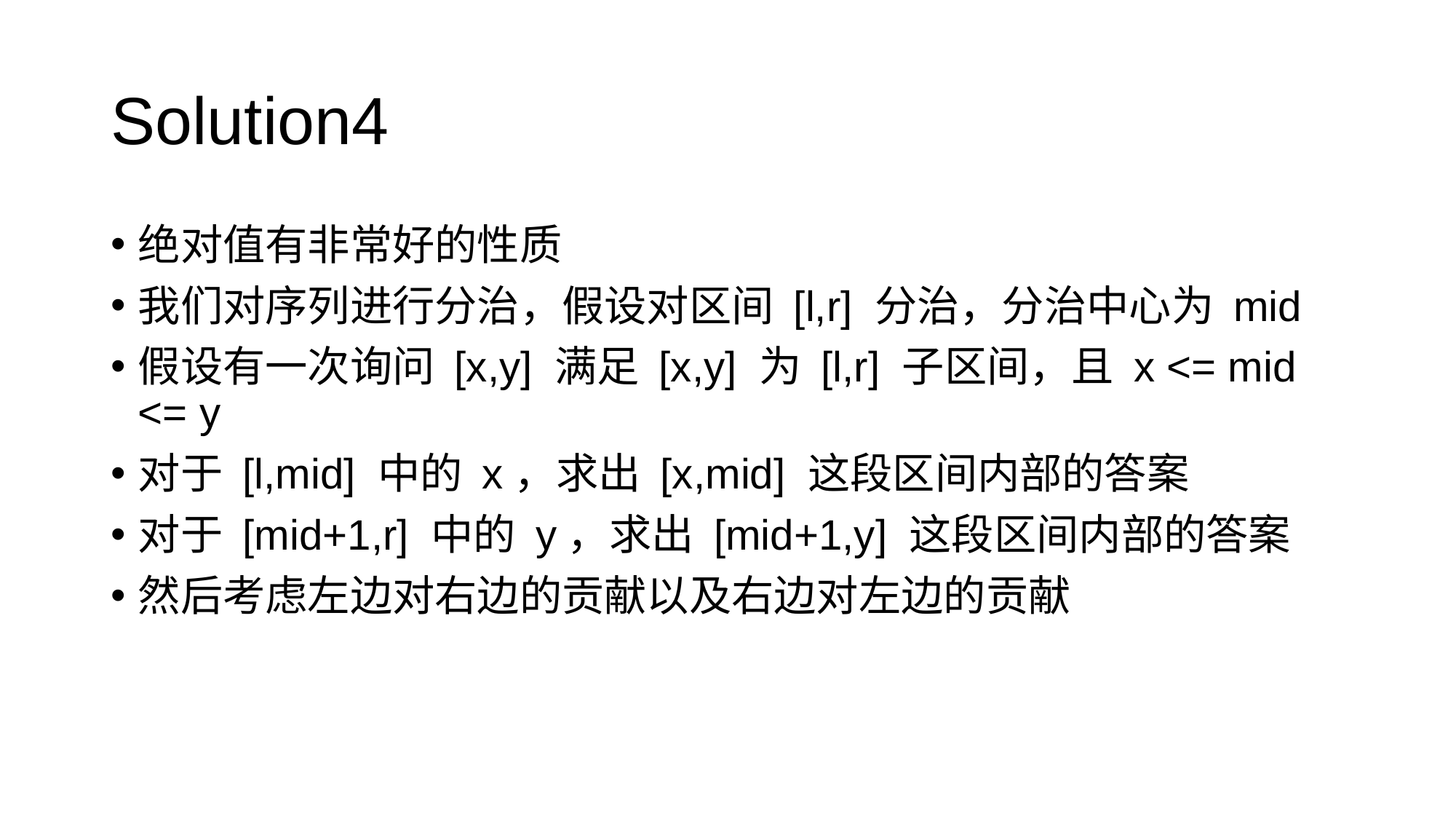

# Solution4
绝对值有非常好的性质
我们对序列进行分治，假设对区间 [l,r] 分治，分治中心为 mid
假设有一次询问 [x,y] 满足 [x,y] 为 [l,r] 子区间，且 x <= mid <= y
对于 [l,mid] 中的 x，求出 [x,mid] 这段区间内部的答案
对于 [mid+1,r] 中的 y，求出 [mid+1,y] 这段区间内部的答案
然后考虑左边对右边的贡献以及右边对左边的贡献